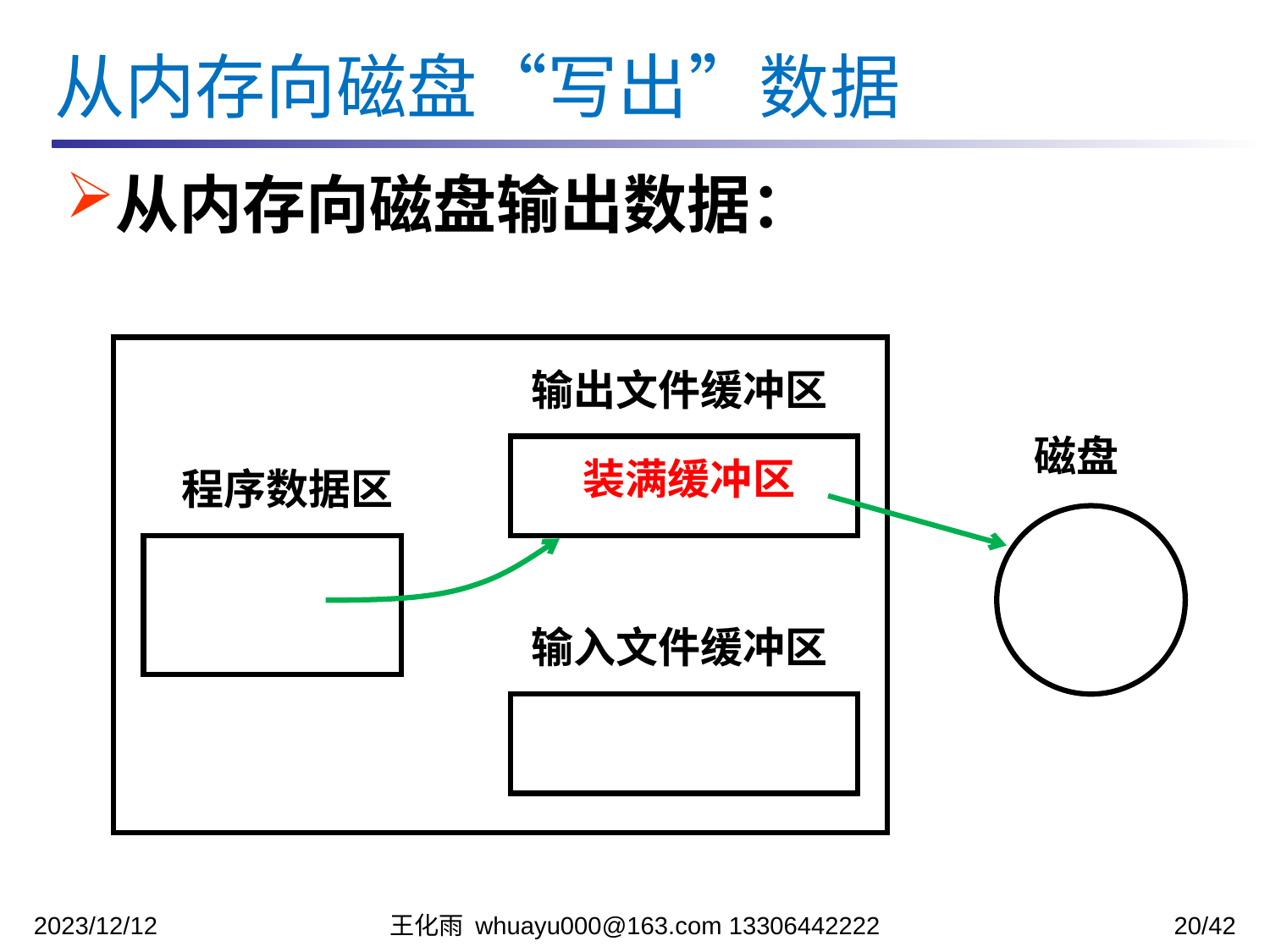

从内存向磁盘“写出”数据
从内存向磁盘输出数据：

输出文件缓冲区
磁盘

装满缓冲区
程序数据区

输入文件缓冲区

2023/12/12
王化雨 whuayu000@163.com 13306442222
20/42